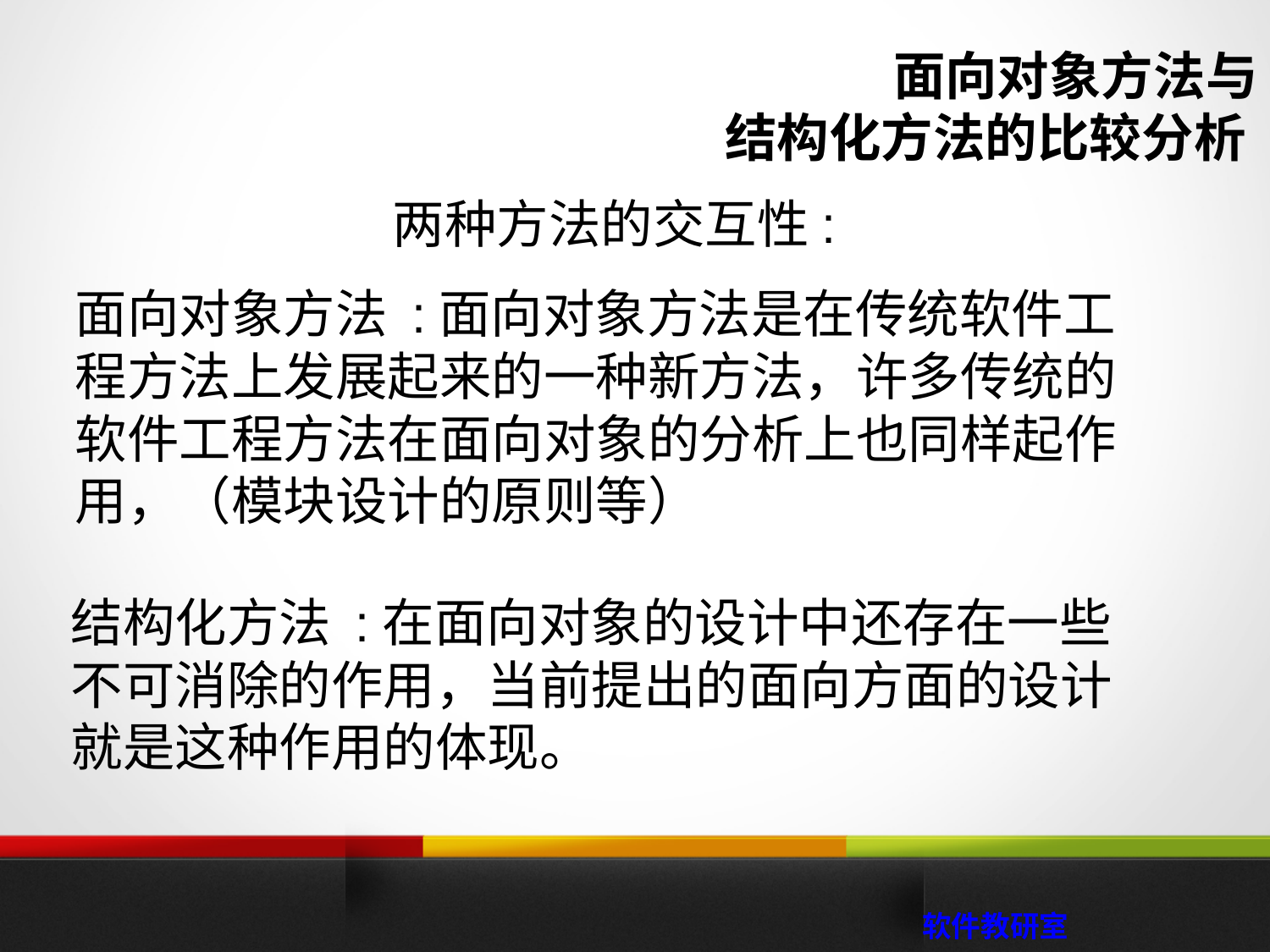

面向对象方法与
结构化方法的比较分析

# 两种方法的交互性:
面向对象方法 :面向对象方法是在传统软件工程方法上发展起来的一种新方法，许多传统的软件工程方法在面向对象的分析上也同样起作用，（模块设计的原则等）
结构化方法 :在面向对象的设计中还存在一些不可消除的作用，当前提出的面向方面的设计就是这种作用的体现。
                                     软件教研室